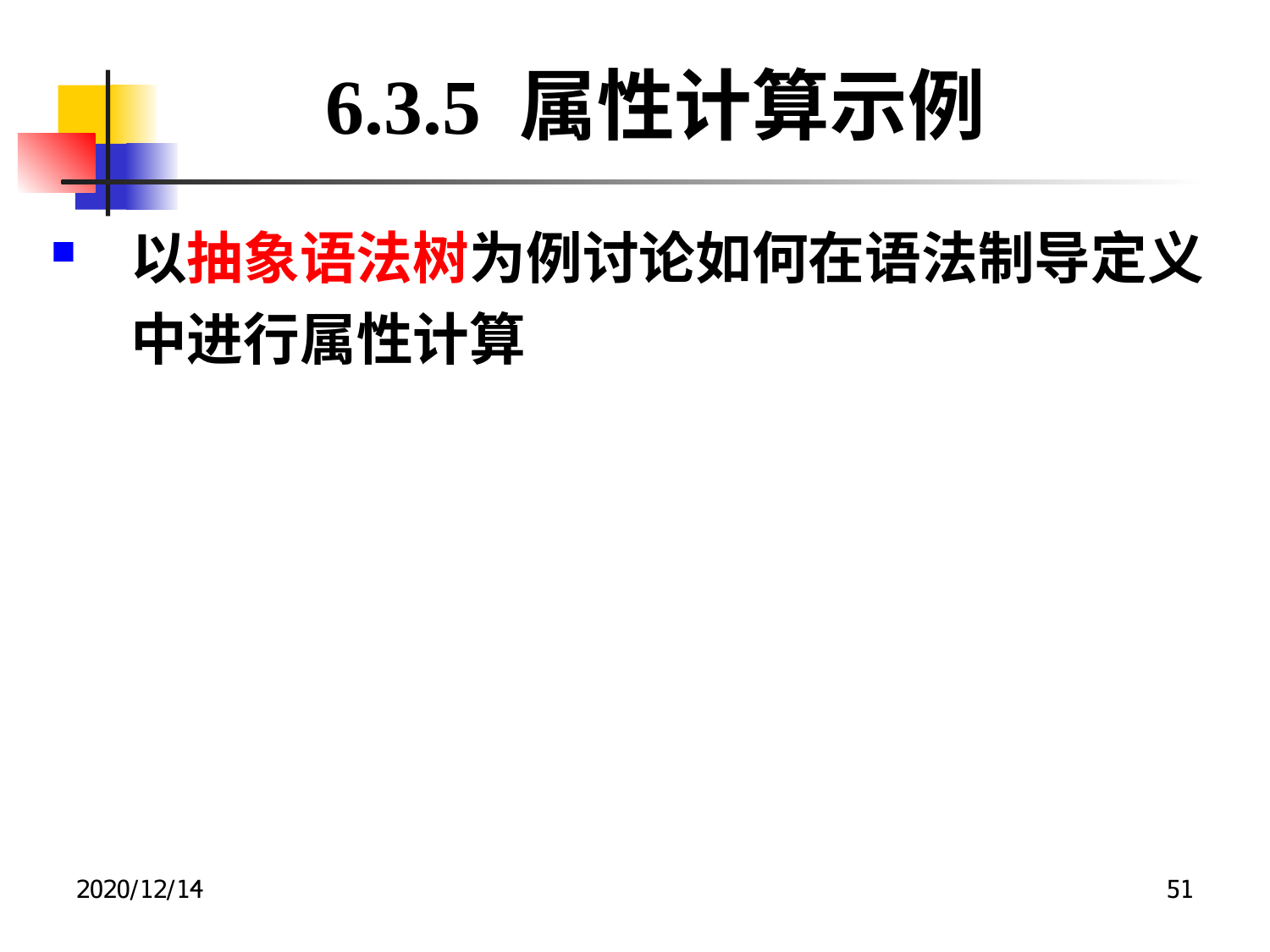

6.3.5 属性计算示例
以抽象语法树为例讨论如何在语法制导定义中进行属性计算
2020/12/14
51